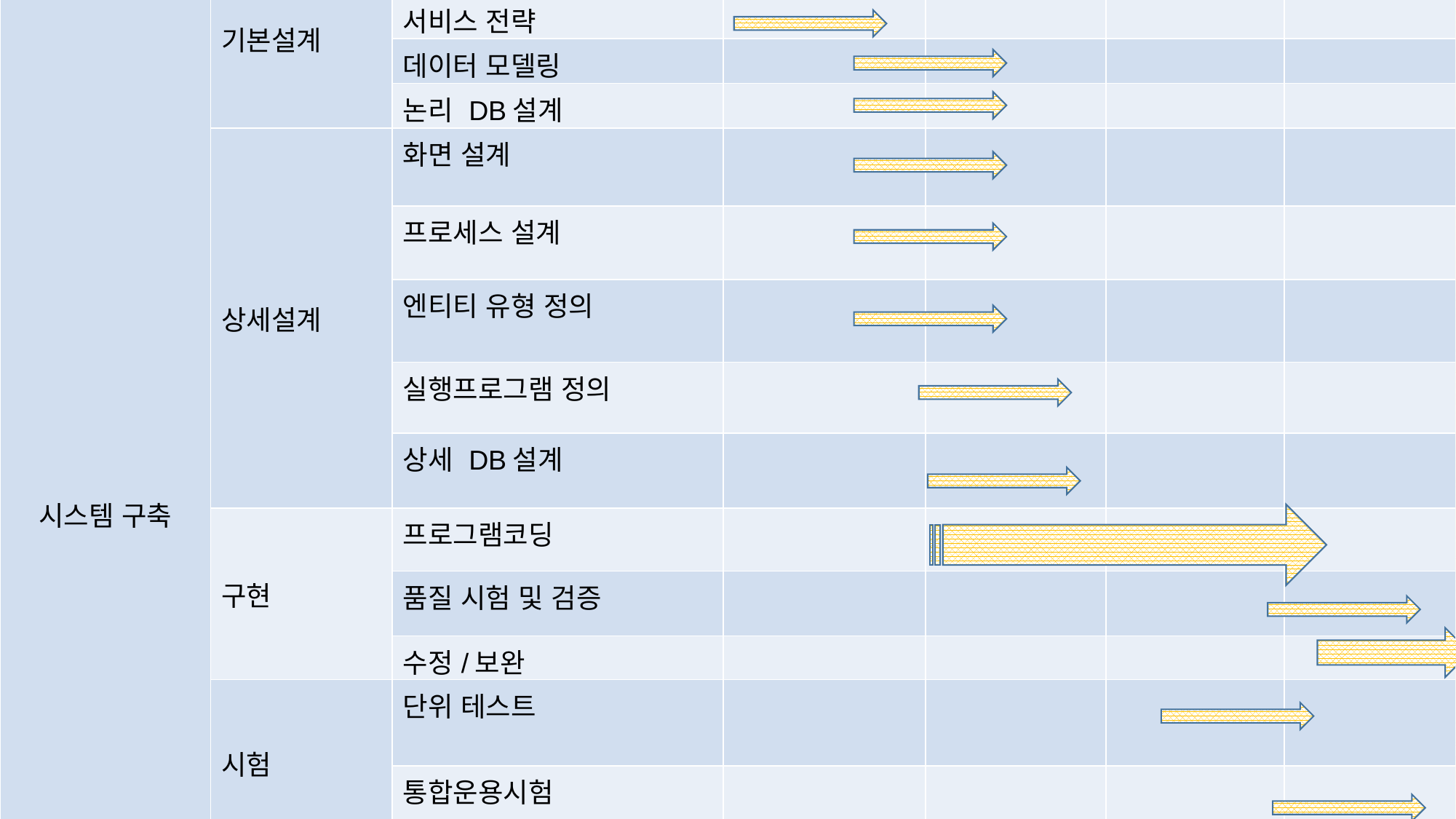

Project 일정

| Project 일정 | 구축단계 | 내 용 | 1주차 (6/12-6/15) | 2주차 (6/19-6/23) | 3주차 (6/26-6/30) | 4주차 (7/3-7/7) |
| --- | --- | --- | --- | --- | --- | --- |
| 시스템 구축 | 기본설계 | 사용자 요구사항 분석 |  |  |  |  |
|  |  | 서비스 전략 |  |  |  |  |
|  |  | 데이터 모델링 |  |  |  |  |
|  |  | 논리 DB설계 |  |  |  |  |
|  | 상세설계 | 화면 설계 |  |  |  |  |
|  |  | 프로세스 설계 |  |  |  |  |
|  |  | 엔티티 유형 정의 |  |  |  |  |
|  |  | 실행프로그램 정의 |  |  |  |  |
|  |  | 상세 DB설계 |  |  |  |  |
|  | 구현 | 프로그램코딩 |  |  |  |  |
|  |  | 품질 시험 및 검증 |  |  |  |  |
|  |  | 수정/보완 |  |  |  |  |
|  | 시험 | 단위 테스트 |  |  |  |  |
|  |  | 통합운용시험 |  |  |  |  |
|  | 전개 | 운영환경 구축 |  |  |  |  |
|  | 완료 | 시스템 검수 |  |  |  |  |

# Project 일정

   UML(Use Case Diagram)